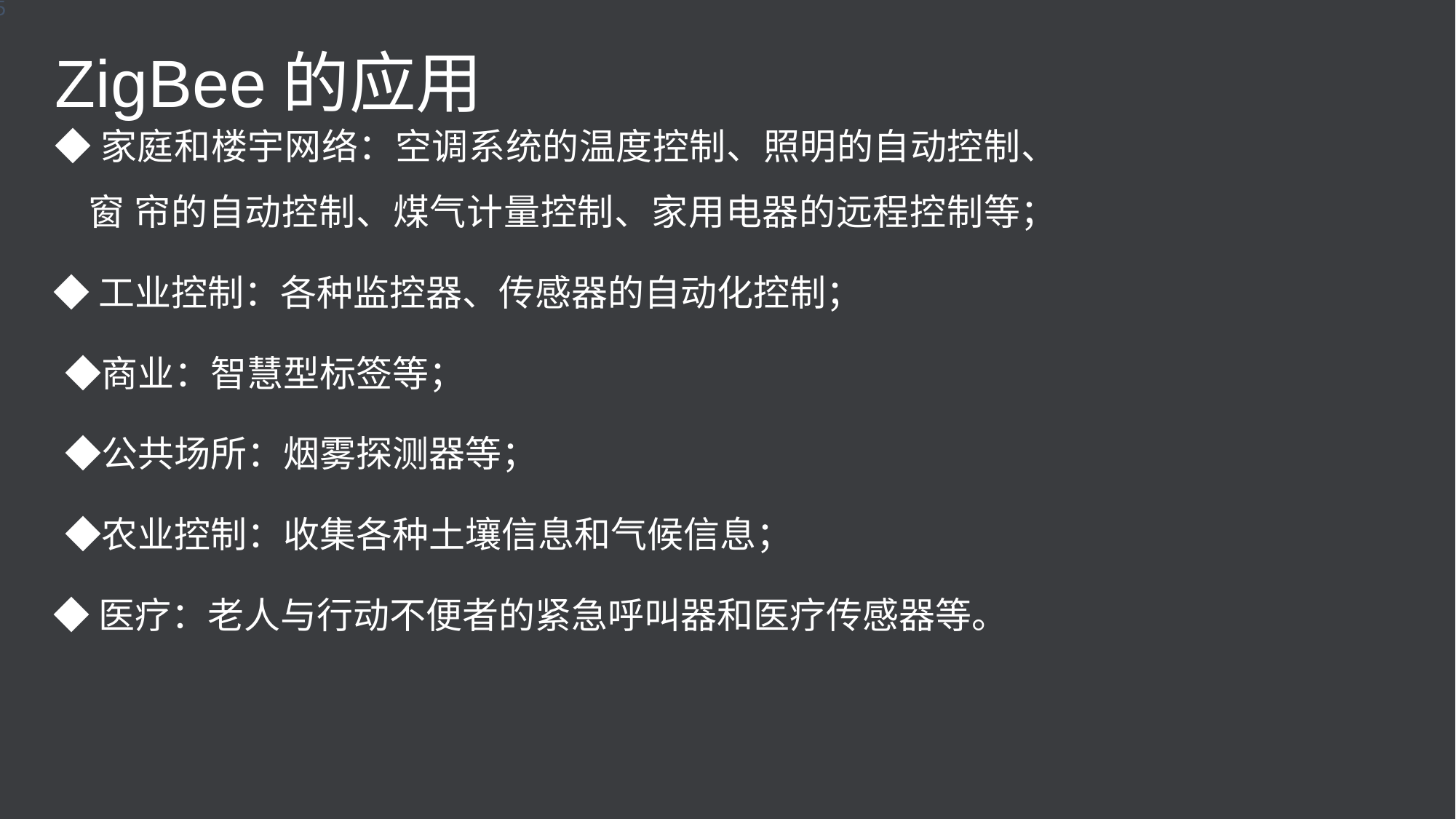

5

   ◆家庭和楼宇网络：空调系统的温度控制、照明的自动控制、窗 帘的自动控制、煤气计量控制、家用电器的远程控制等；
   ◆工业控制：各种监控器、传感器的自动化控制；
　◆商业：智慧型标签等；
　◆公共场所：烟雾探测器等；
　◆农业控制：收集各种土壤信息和气候信息；
   ◆医疗：老人与行动不便者的紧急呼叫器和医疗传感器等。
# ZigBee的应用